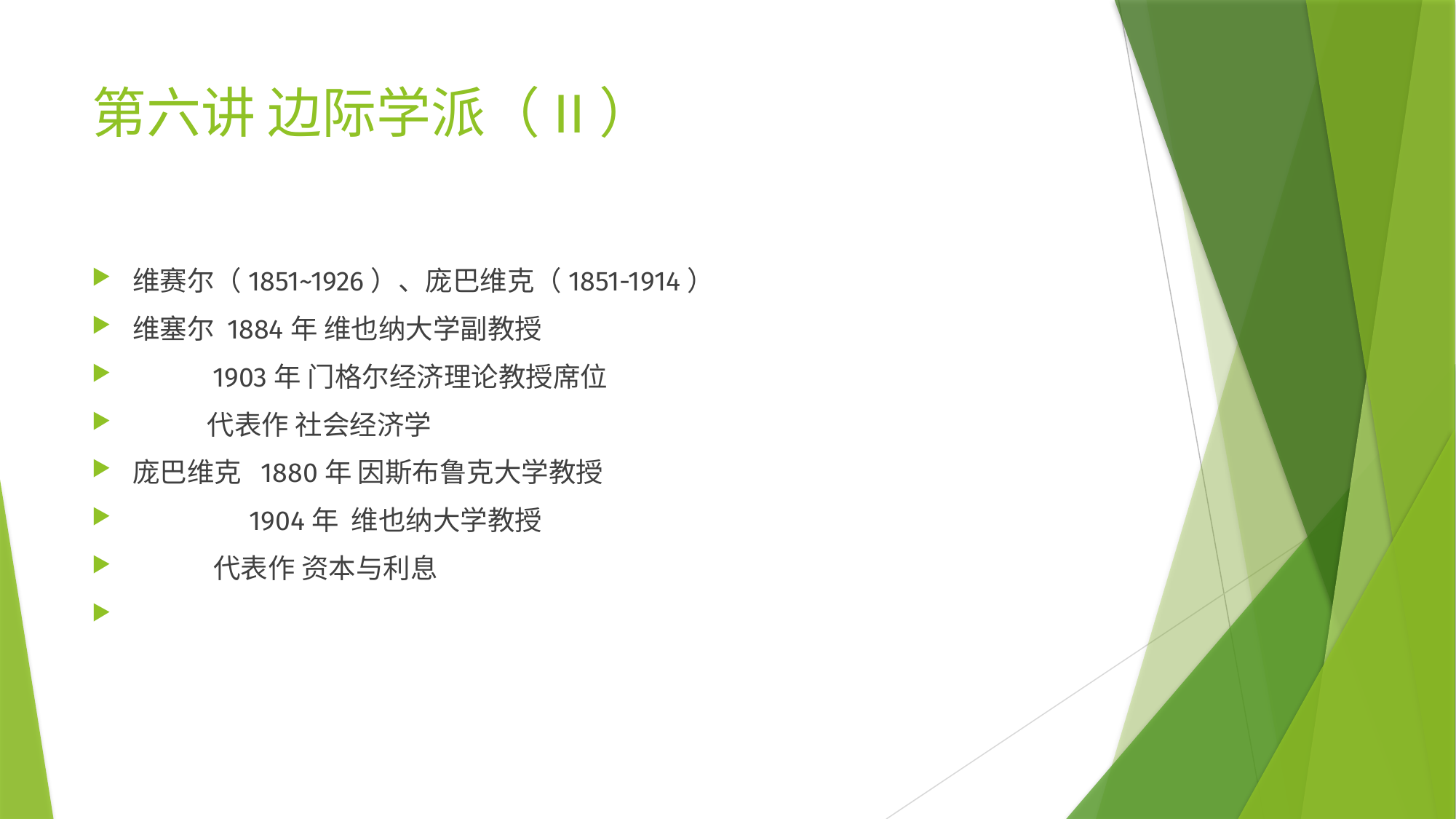

# 第六讲 边际学派（II）
维赛尔（1851~1926）、庞巴维克（1851-1914）
维塞尔 1884年 维也纳大学副教授
           1903年 门格尔经济理论教授席位
           代表作 社会经济学
庞巴维克  1880年 因斯布鲁克大学教授
                1904年  维也纳大学教授
            代表作 资本与利息